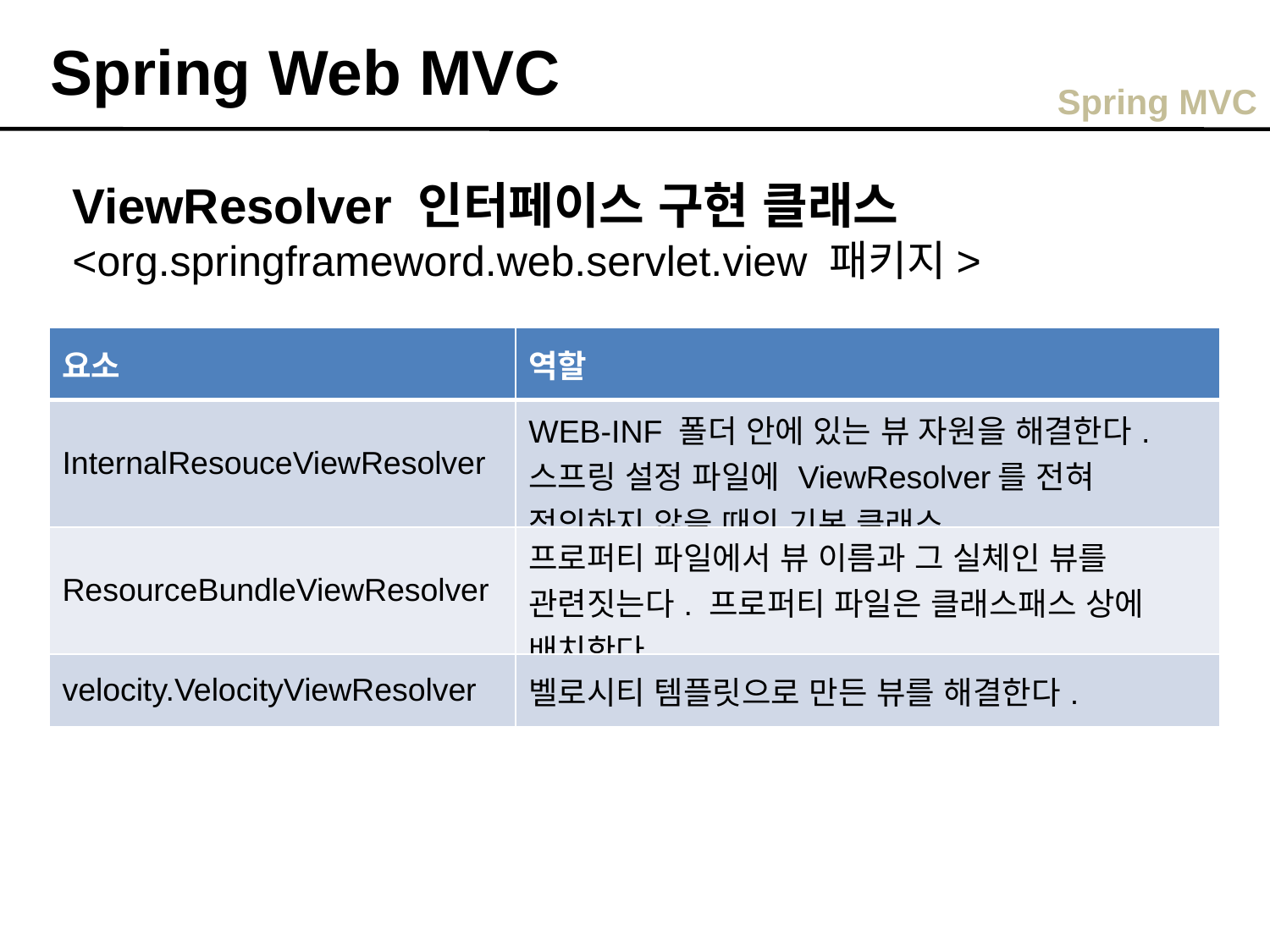

Spring Web MVC
Spring MVC
ViewResolver 인터페이스 구현 클래스
<org.springframeword.web.servlet.view 패키지>
| 요소 | 역할 |
| --- | --- |
| InternalResouceViewResolver | WEB-INF 폴더 안에 있는 뷰 자원을 해결한다. 스프링 설정 파일에 ViewResolver를 전혀 정의하지 않을 때의 기본 클래스 |
| ResourceBundleViewResolver | 프로퍼티 파일에서 뷰 이름과 그 실체인 뷰를 관련짓는다. 프로퍼티 파일은 클래스패스 상에 배치한다. |
| velocity.VelocityViewResolver | 벨로시티 템플릿으로 만든 뷰를 해결한다. |